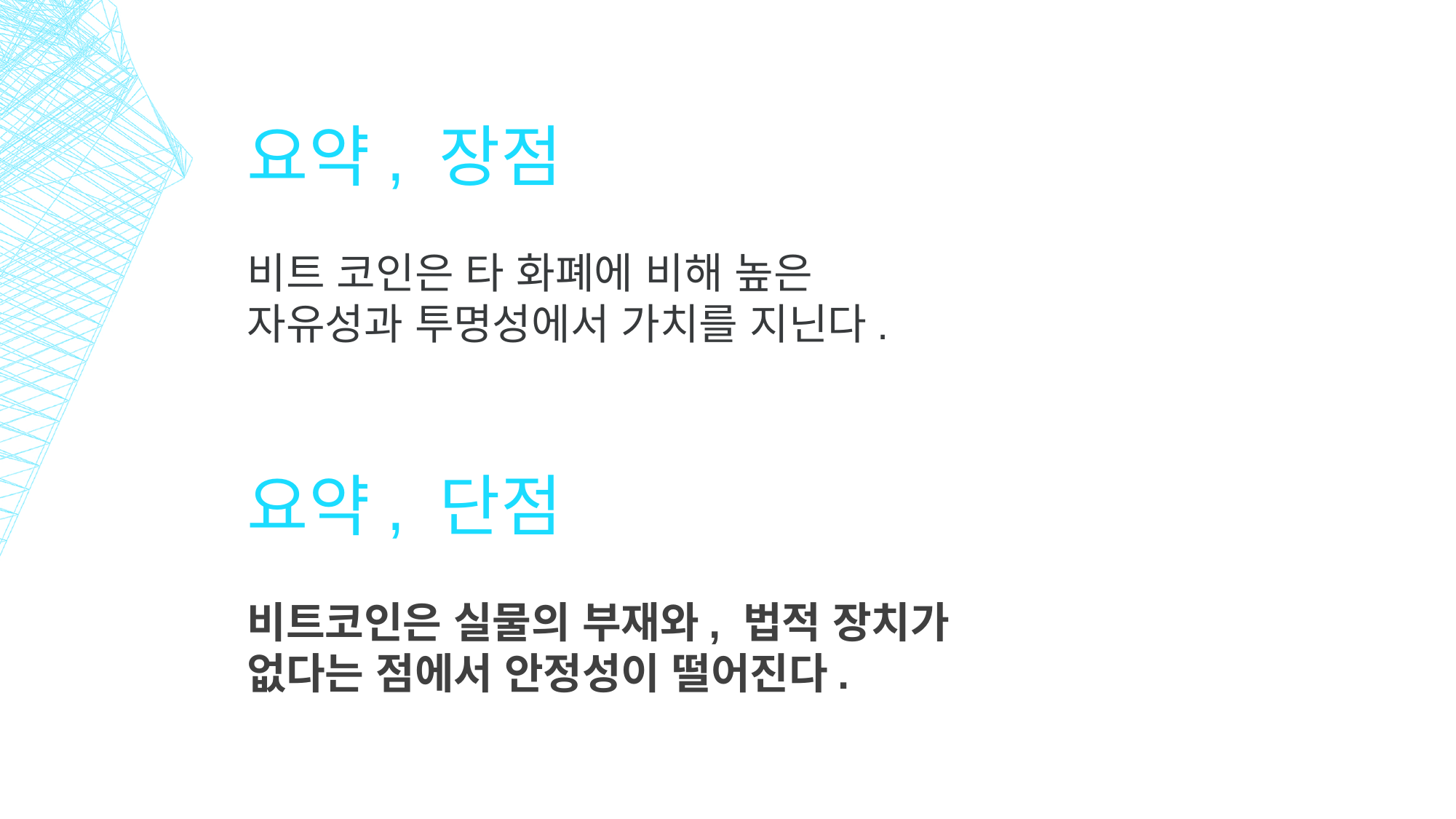

# 요약, 장점
비트 코인은 타 화폐에 비해 높은 자유성과 투명성에서 가치를 지닌다.
요약, 단점
비트코인은 실물의 부재와, 법적 장치가 없다는 점에서 안정성이 떨어진다.